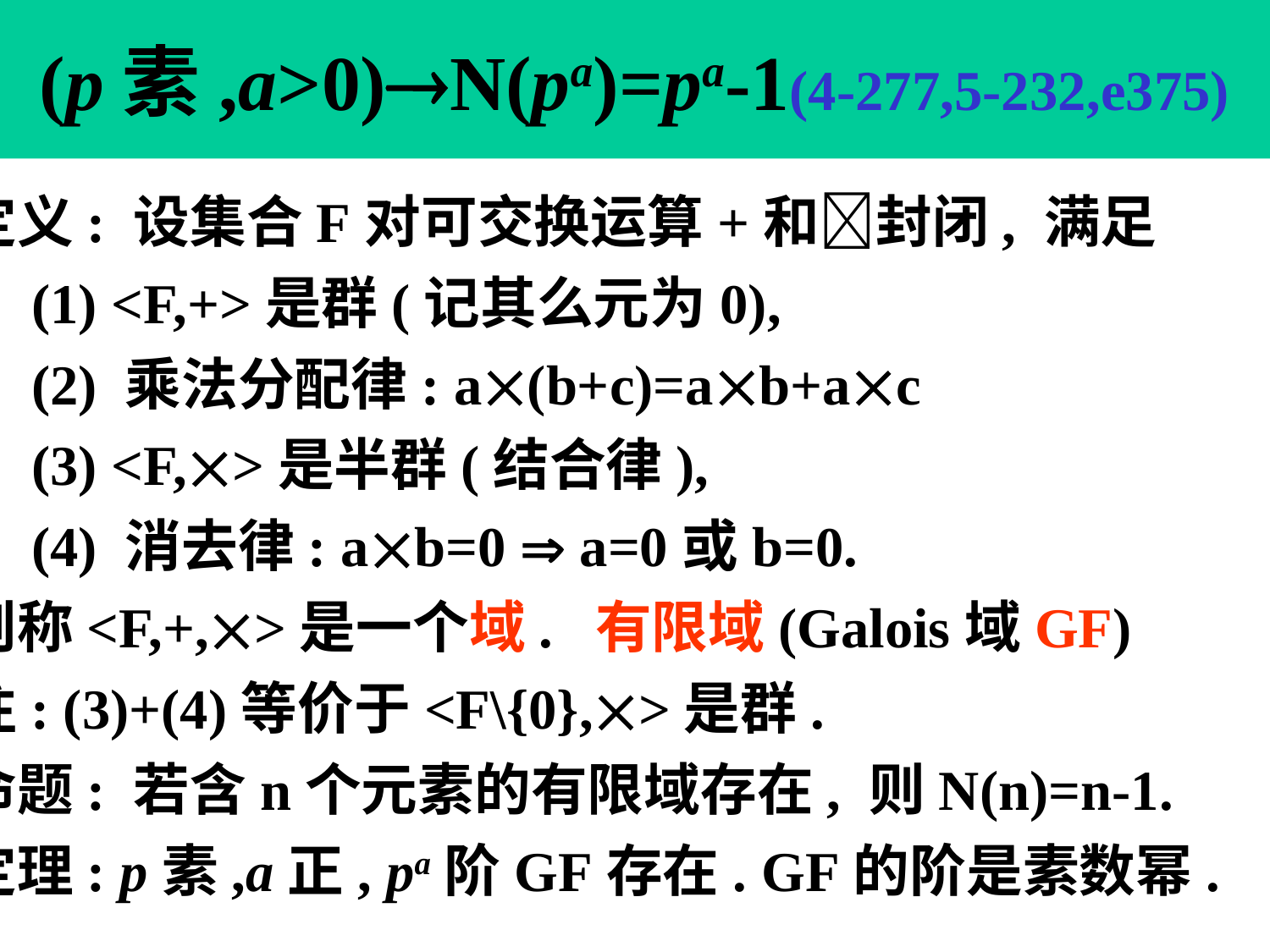

# (p素,a>0)→N(pa)=pa-1(4-277,5-232,e375)
定义: 设集合F对可交换运算+和×封闭, 满足
     (1) <F,+>是群(记其么元为0),
     (2) 乘法分配律: a×(b+c)=a×b+a×c
     (3) <F,×>是半群(结合律),
     (4) 消去律: a×b=0 ⇒ a=0或b=0.
则称<F,+,×>是一个域.  有限域(Galois域GF)
注: (3)+(4)等价于<F\{0},×>是群.
命题: 若含n个元素的有限域存在, 则N(n)=n-1.
定理: p素,a正, pa阶GF存在. GF的阶是素数幂.